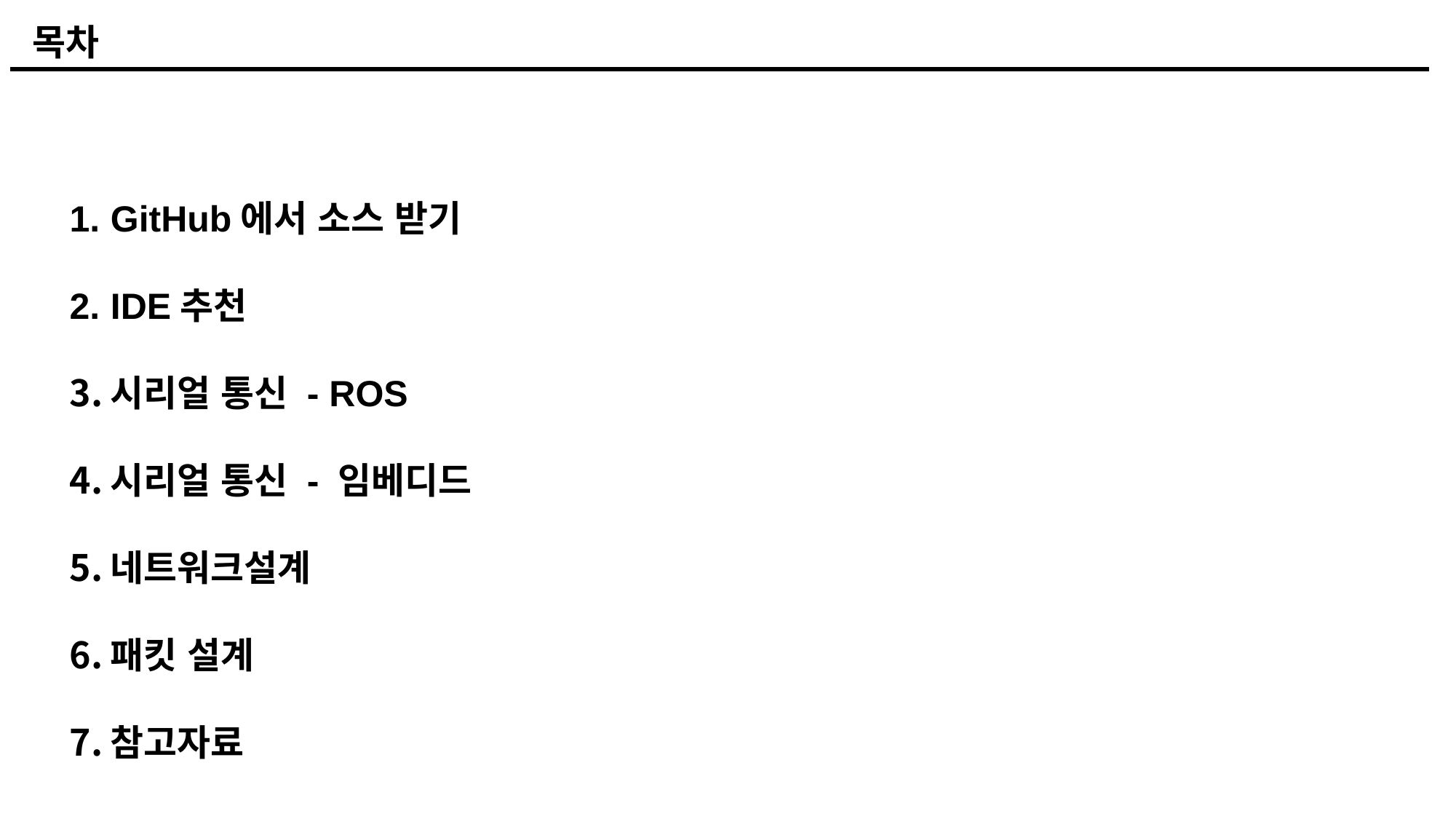

목차
GitHub에서 소스 받기
IDE추천
시리얼 통신 - ROS
시리얼 통신 - 임베디드
네트워크설계
패킷 설계
참고자료